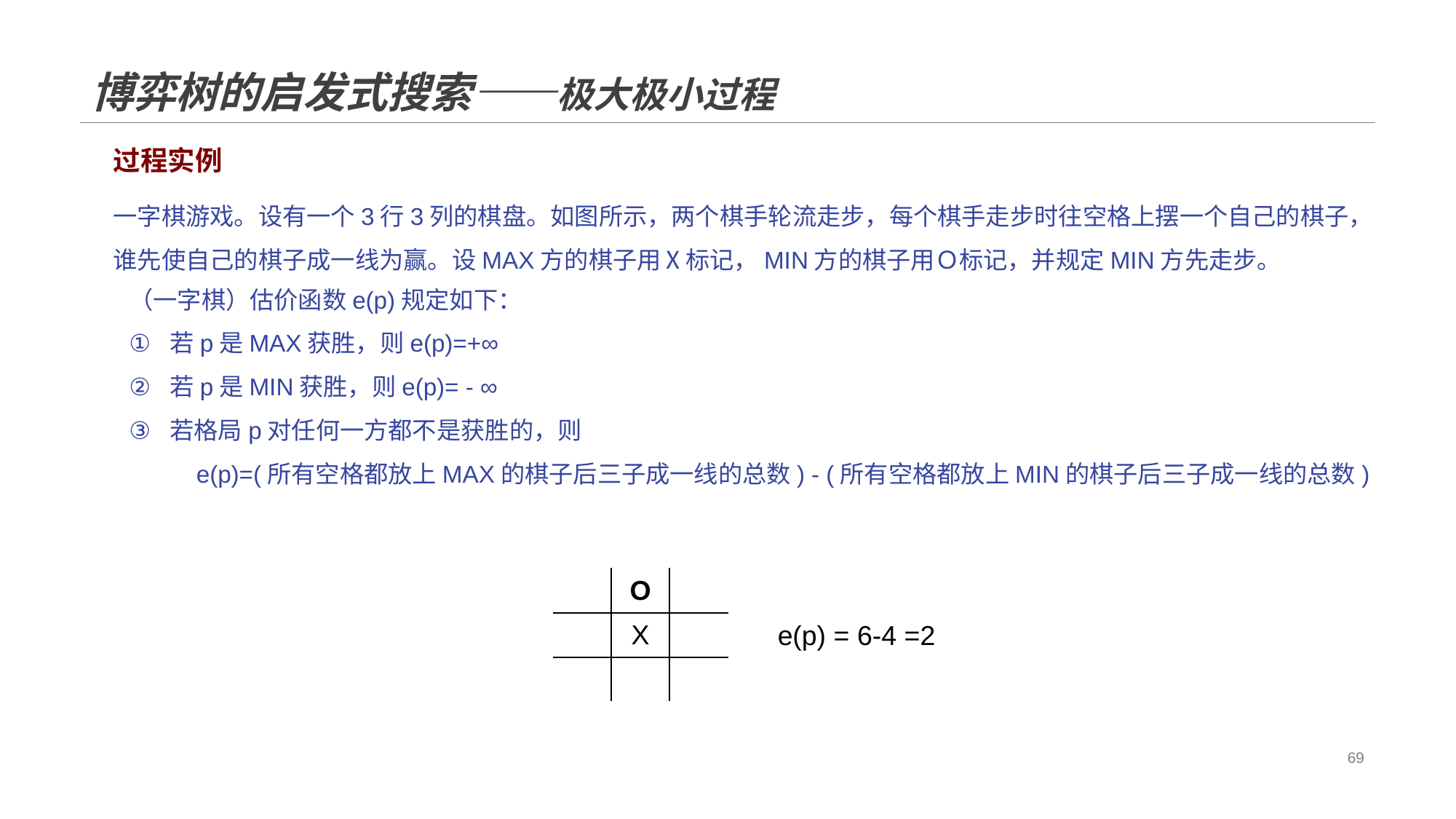

# 博弈树的启发式搜索——极大极小过程
过程实例
一字棋游戏。设有一个3行3列的棋盘。如图所示，两个棋手轮流走步，每个棋手走步时往空格上摆一个自己的棋子，谁先使自己的棋子成一线为赢。设MAX方的棋子用Ⅹ标记，MIN方的棋子用Ｏ标记，并规定MIN方先走步。
（一字棋）估价函数e(p)规定如下：
若p是MAX获胜，则e(p)=+∞
若p是MIN获胜，则e(p)= - ∞
若格局p对任何一方都不是获胜的，则
          e(p)=(所有空格都放上MAX的棋子后三子成一线的总数) - (所有空格都放上MIN的棋子后三子成一线的总数)

|  | O |  |
| --- | --- | --- |
|  | X |  |
|  |  |  |
e(p) = 6-4 =2
69